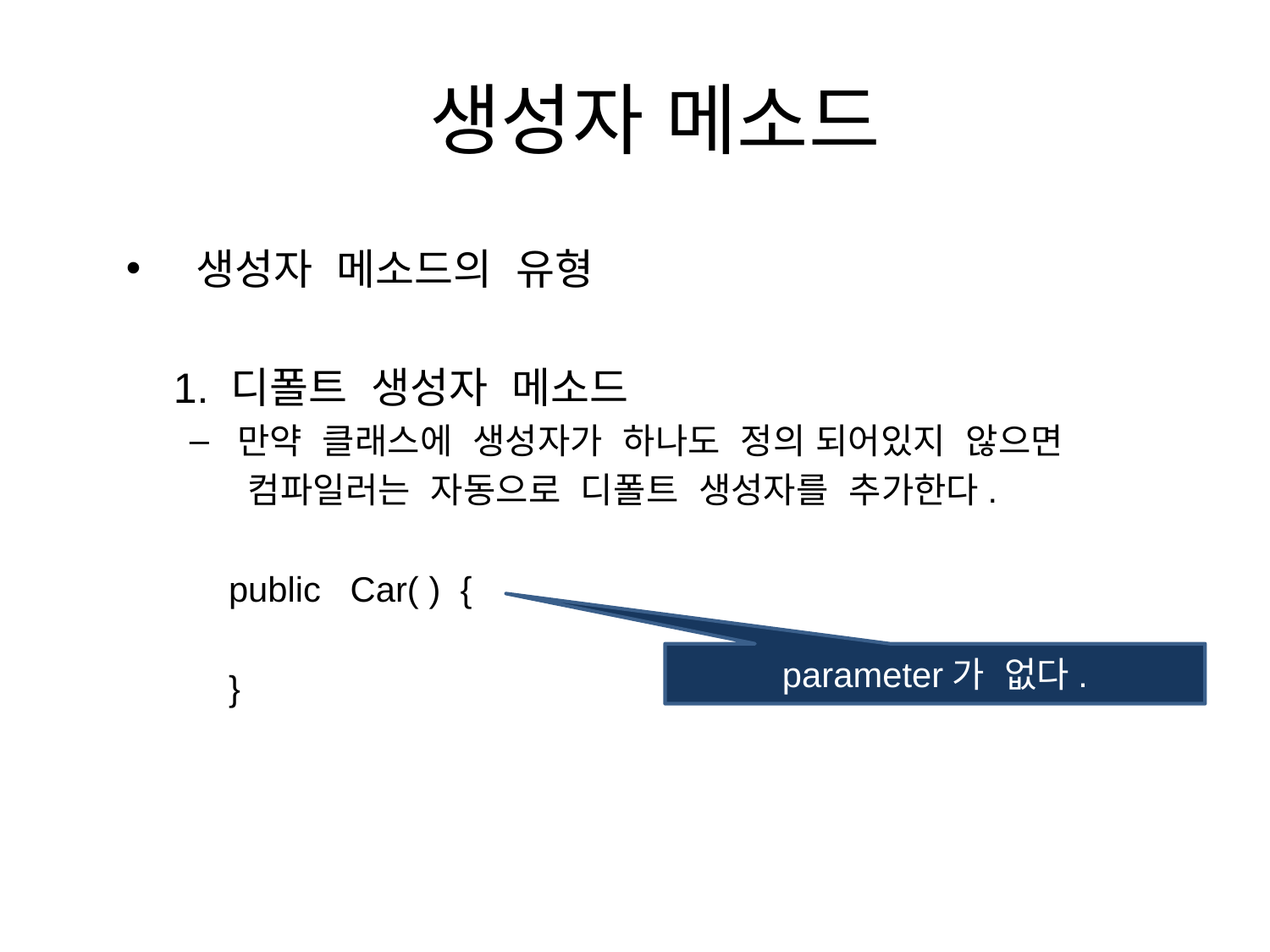

# 생성자 메소드
 생성자  메소드의  유형

    1. 디폴트  생성자  메소드
만약  클래스에  생성자가  하나도  정의 되어있지  않으면
     컴파일러는  자동으로  디폴트  생성자를  추가한다.

    public   Car( )  {

    }

parameter가  없다.